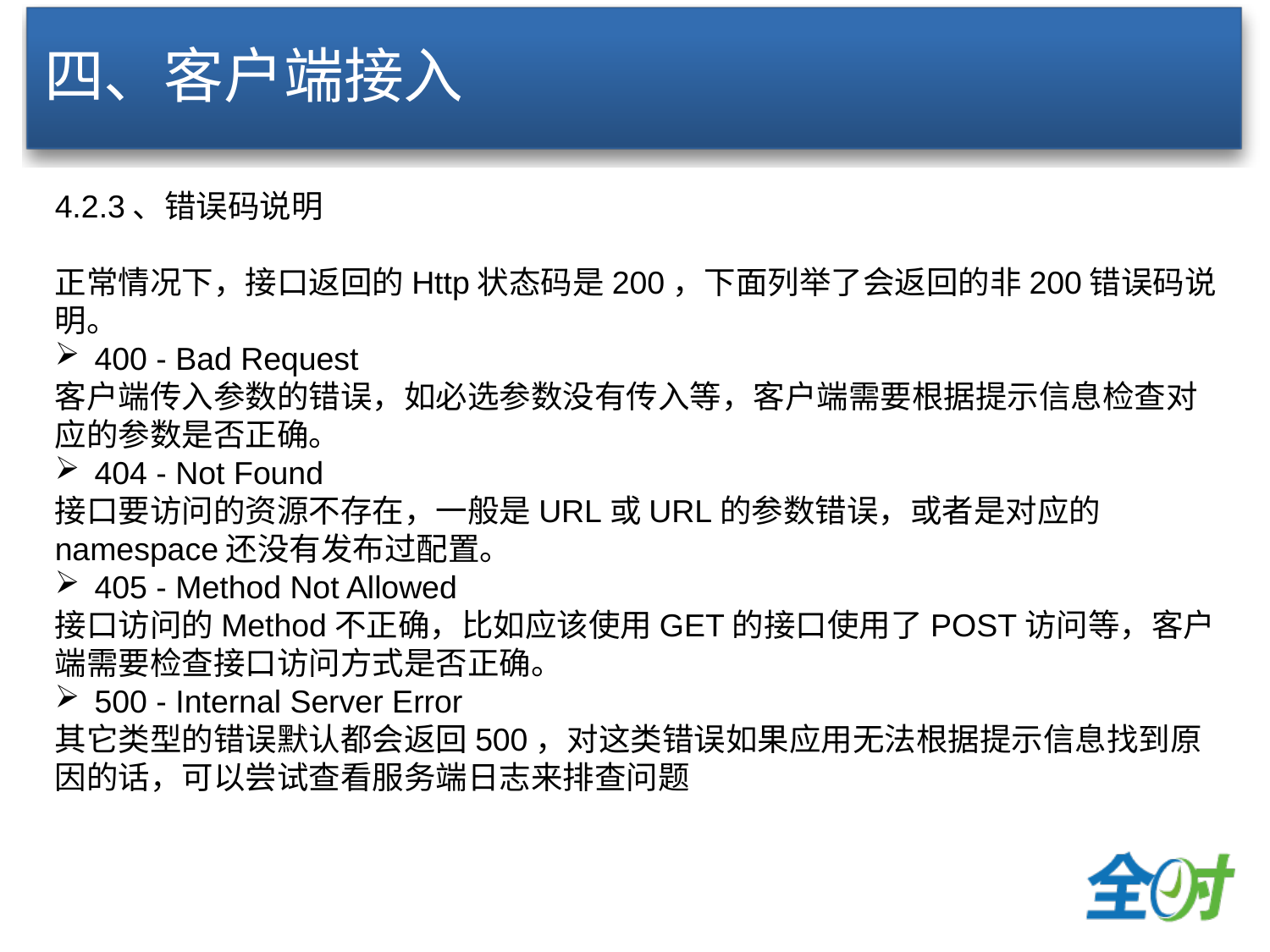

# 四、客户端接入
4.2.3、错误码说明

正常情况下，接口返回的Http状态码是200，下面列举了会返回的非200错误码说明。
400 - Bad Request
客户端传入参数的错误，如必选参数没有传入等，客户端需要根据提示信息检查对应的参数是否正确。
404 - Not Found
接口要访问的资源不存在，一般是URL或URL的参数错误，或者是对应的namespace还没有发布过配置。
405 - Method Not Allowed
接口访问的Method不正确，比如应该使用GET的接口使用了POST访问等，客户端需要检查接口访问方式是否正确。
500 - Internal Server Error
其它类型的错误默认都会返回500，对这类错误如果应用无法根据提示信息找到原因的话，可以尝试查看服务端日志来排查问题